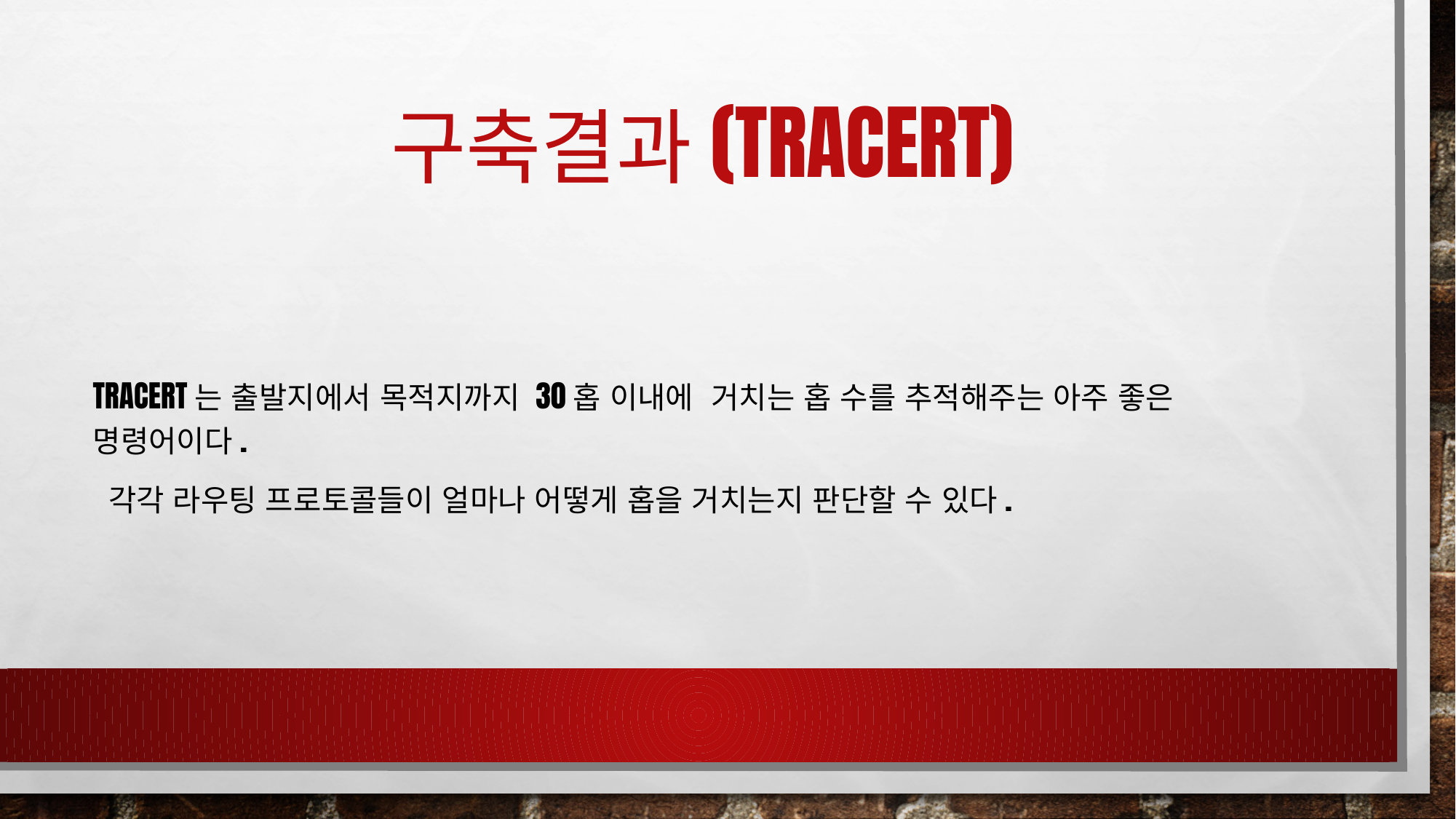

# 구축결과(Tracert)
Tracert는 출발지에서 목적지까지 30홉 이내에  거치는 홉 수를 추적해주는 아주 좋은 명령어이다.
 각각 라우팅 프로토콜들이 얼마나 어떻게 홉을 거치는지 판단할 수 있다.